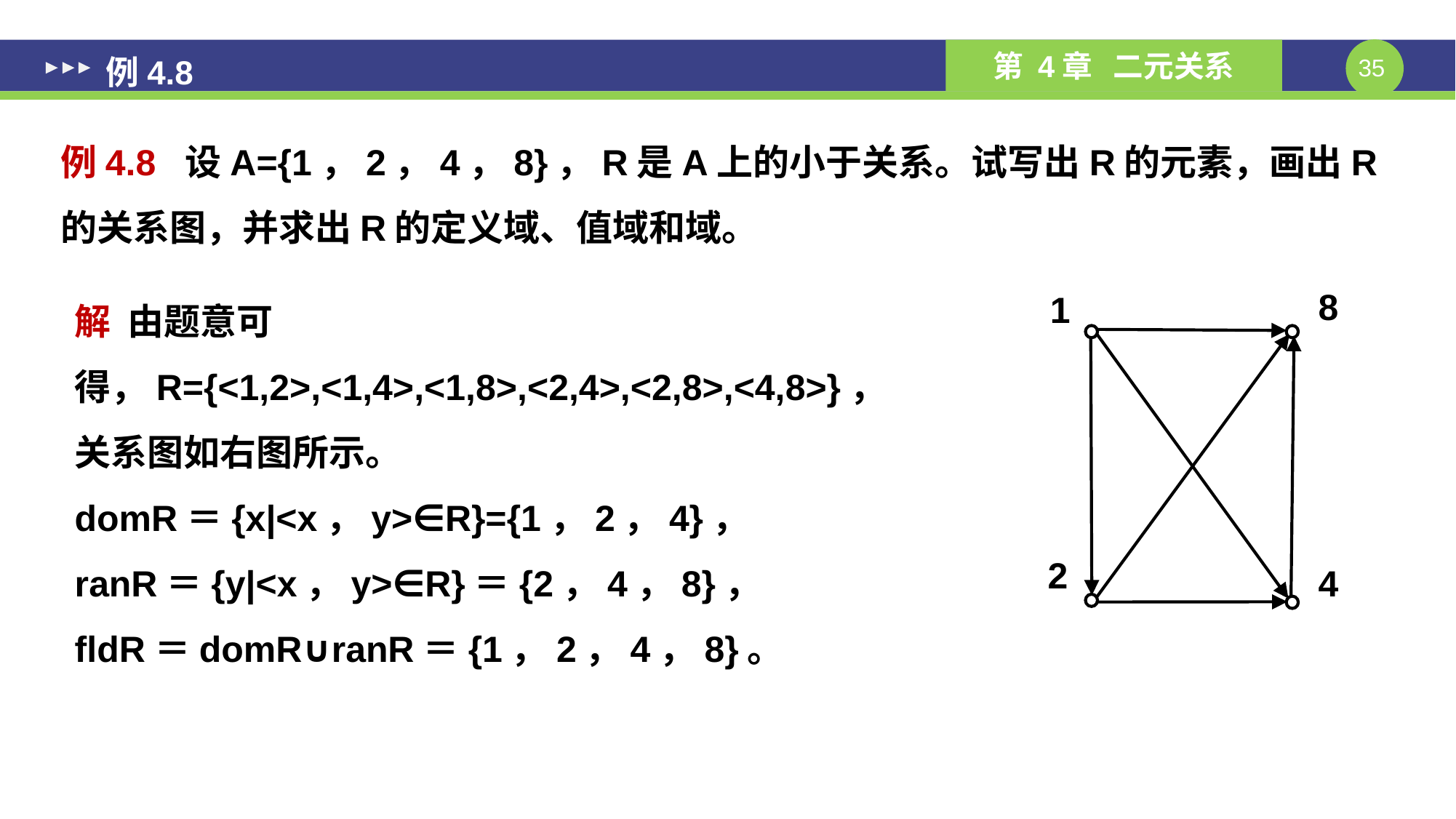

# 例4.8
例4.8  设A={1，2，4，8}，R是A上的小于关系。试写出R的元素，画出R的关系图，并求出R的定义域、值域和域。
解  由题意可得，R={<1,2>,<1,4>,<1,8>,<2,4>,<2,8>,<4,8>}，
关系图如右图所示。
domR＝{x|<x，y>∈R}={1，2，4}，
ranR＝{y|<x，y>∈R}＝{2，4，8}，
fldR＝domR∪ranR＝{1，2，4，8}。
8
1

2
4